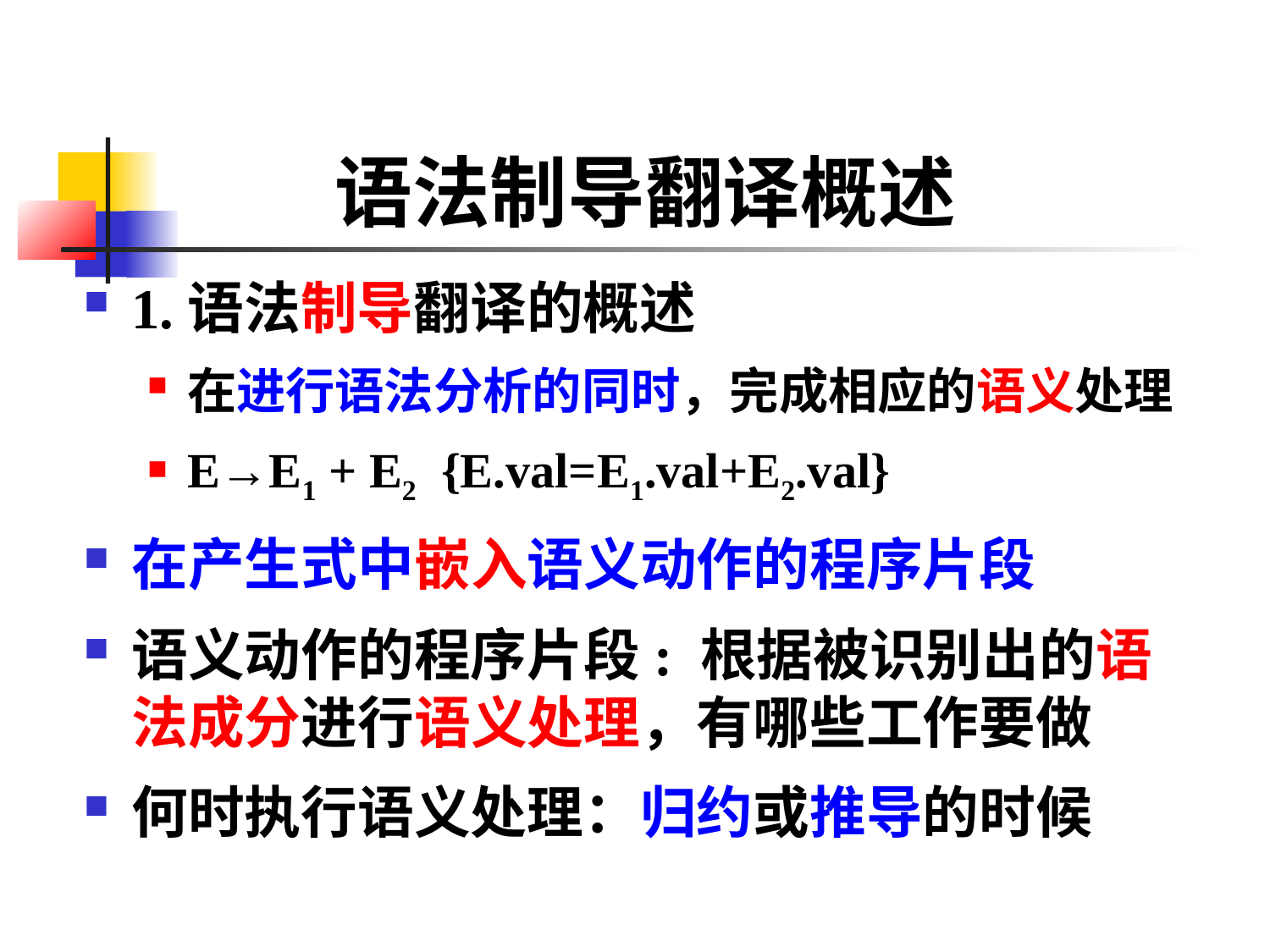

语法制导翻译概述
1.语法制导翻译的概述
在进行语法分析的同时，完成相应的语义处理
E→E1 + E2	{E.val=E1.val+E2.val}
在产生式中嵌入语义动作的程序片段
语义动作的程序片段: 根据被识别出的语法成分进行语义处理，有哪些工作要做
何时执行语义处理：归约或推导的时候